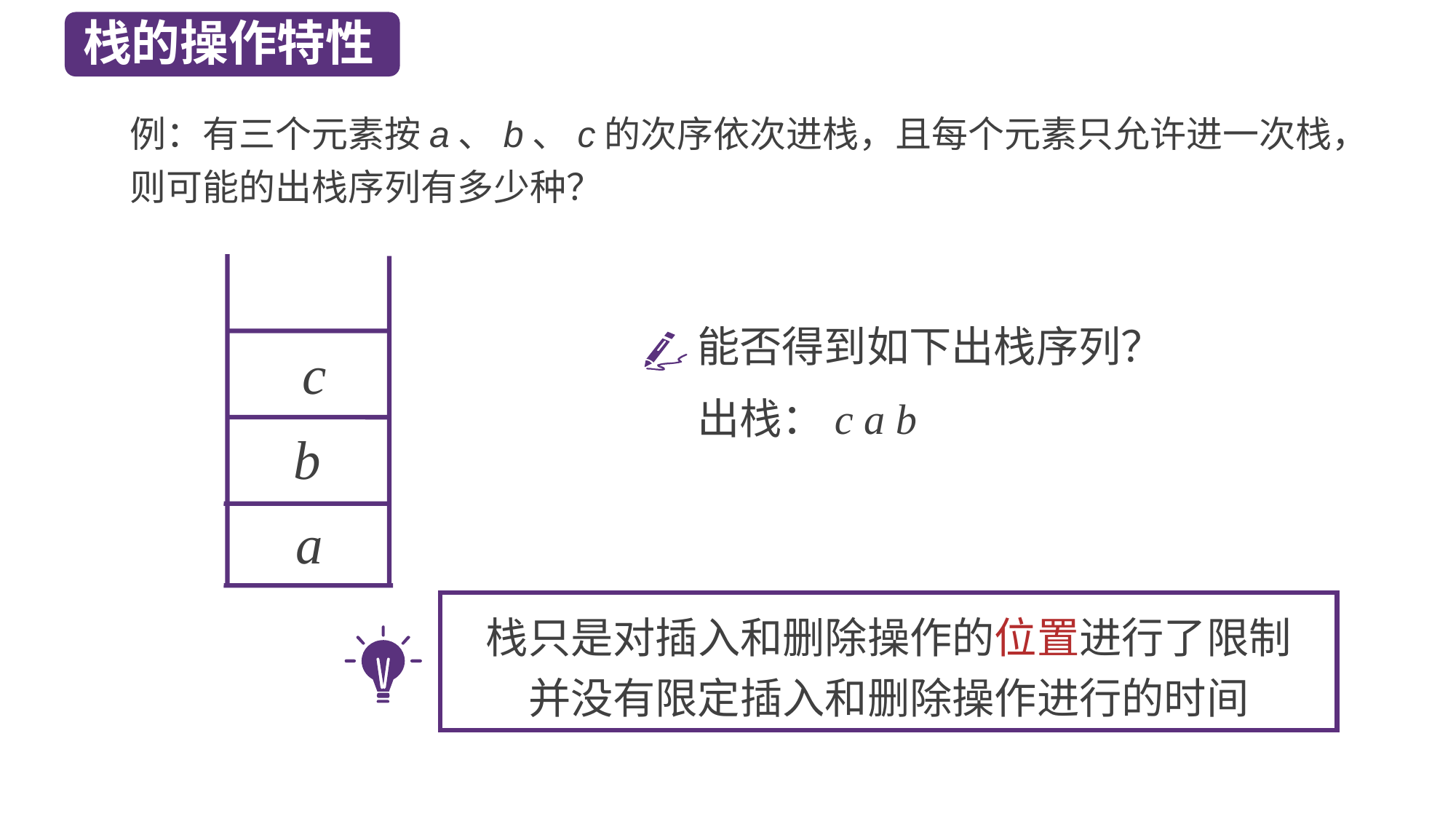

栈的操作特性

例：有三个元素按a、b、c的次序依次进栈，且每个元素只允许进一次栈，则可能的出栈序列有多少种？

能否得到如下出栈序列？
出栈：c a b

c
b
a
栈只是对插入和删除操作的位置进行了限制
并没有限定插入和删除操作进行的时间